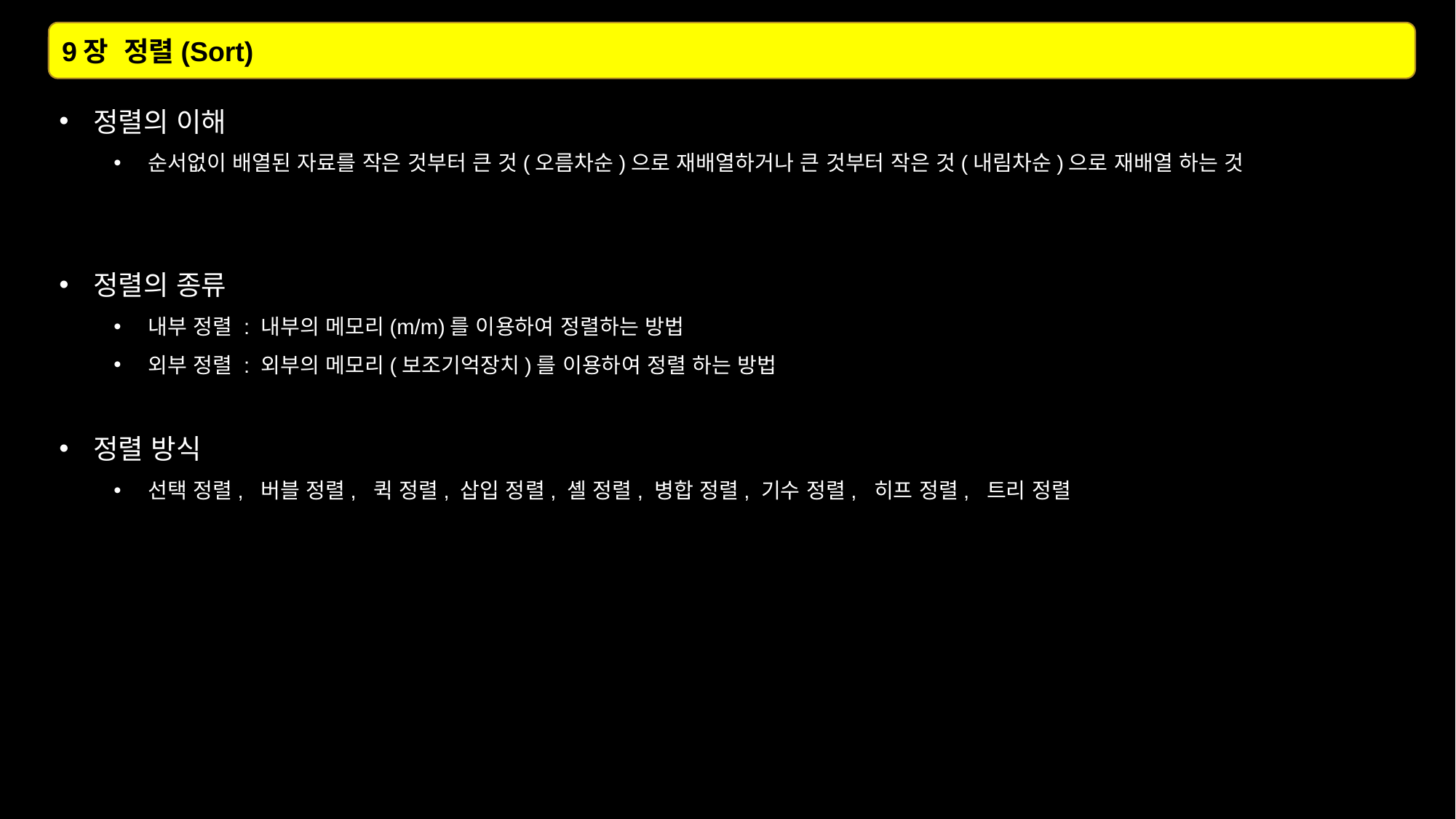

9장  정렬(Sort)
정렬의 이해
순서없이 배열된 자료를 작은 것부터 큰 것(오름차순)으로 재배열하거나 큰 것부터 작은 것(내림차순)으로 재배열 하는 것

정렬의 종류
내부 정렬 : 내부의 메모리(m/m)를 이용하여 정렬하는 방법
외부 정렬 : 외부의 메모리(보조기억장치)를 이용하여 정렬 하는 방법

정렬 방식
선택 정렬,  버블 정렬,  퀵 정렬, 삽입 정렬, 셸 정렬, 병합 정렬, 기수 정렬,  히프 정렬,  트리 정렬